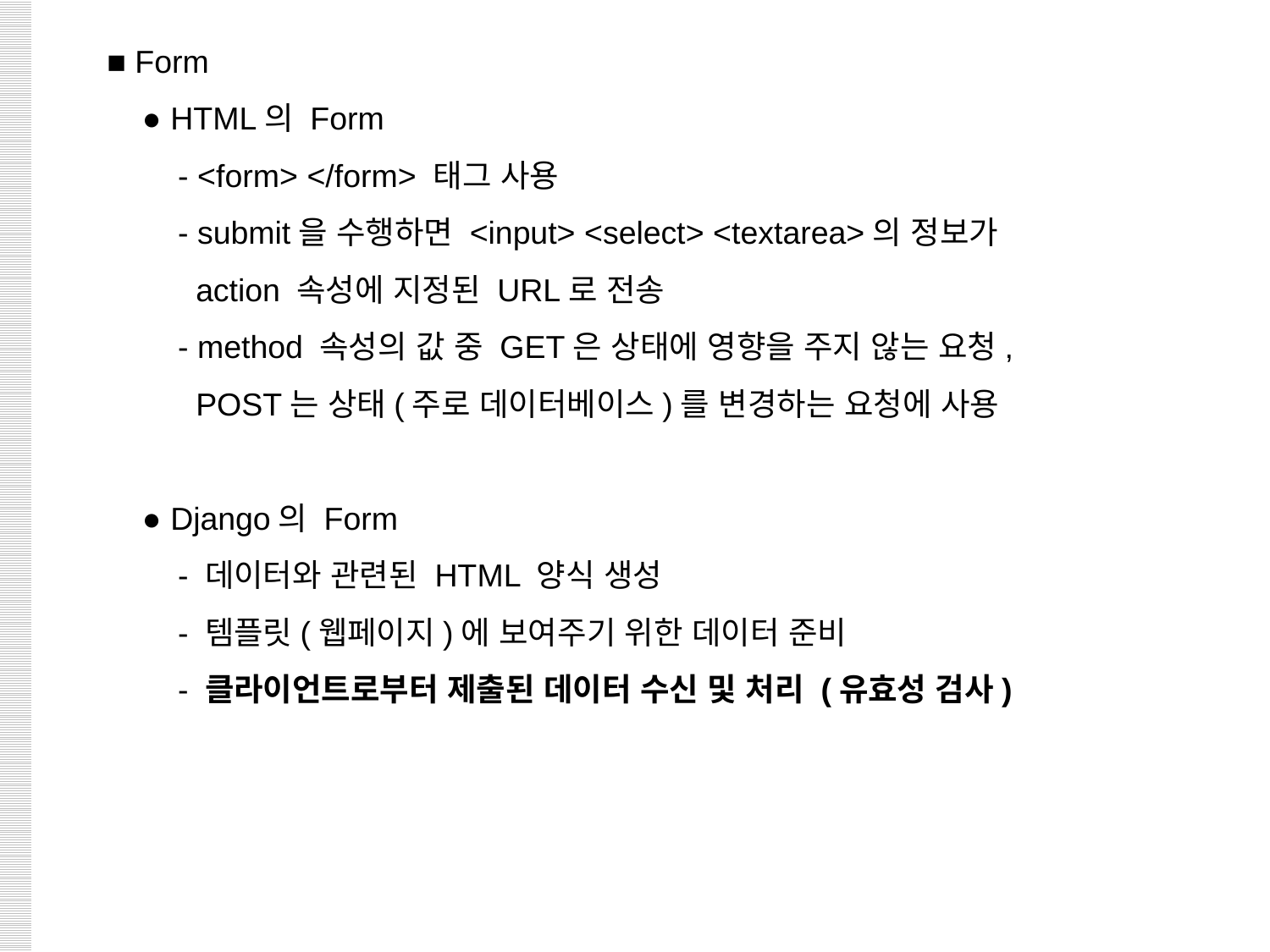

■ Form
    ● HTML의 Form
        - <form> </form> 태그 사용
        - submit을 수행하면 <input> <select> <textarea>의 정보가
          action 속성에 지정된 URL로 전송
        - method 속성의 값 중 GET은 상태에 영향을 주지 않는 요청,
          POST는 상태(주로 데이터베이스)를 변경하는 요청에 사용

    ● Django의 Form
        - 데이터와 관련된 HTML 양식 생성
        - 템플릿(웹페이지)에 보여주기 위한 데이터 준비
        - 클라이언트로부터 제출된 데이터 수신 및 처리 (유효성 검사)